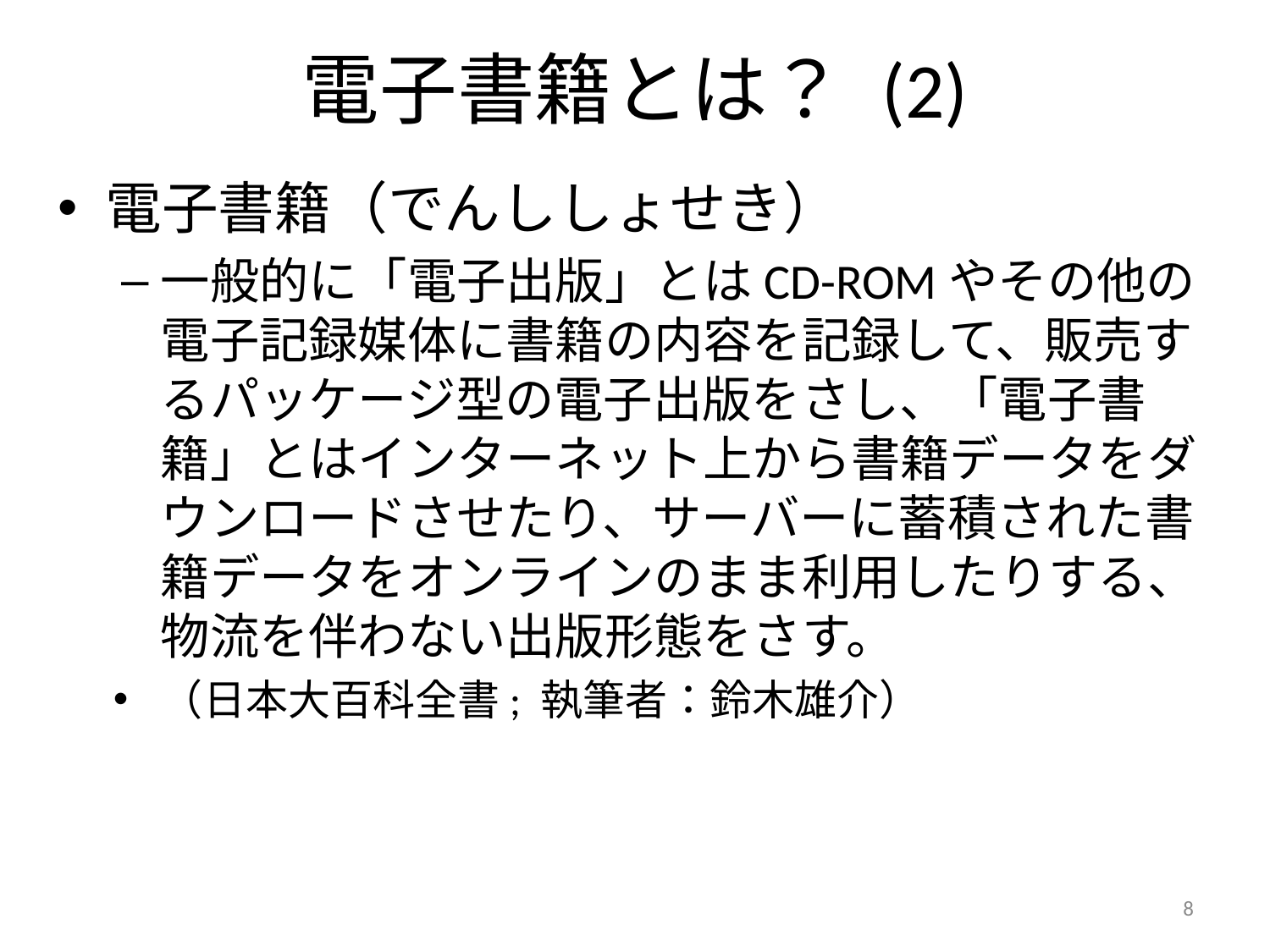

# 電子書籍とは？ (2)
電子書籍（でんししょせき）
一般的に「電子出版」とはCD-ROMやその他の電子記録媒体に書籍の内容を記録して、販売するパッケージ型の電子出版をさし、「電子書籍」とはインターネット上から書籍データをダウンロードさせたり、サーバーに蓄積された書籍データをオンラインのまま利用したりする、物流を伴わない出版形態をさす。
（日本大百科全書; 執筆者：鈴木雄介）
8